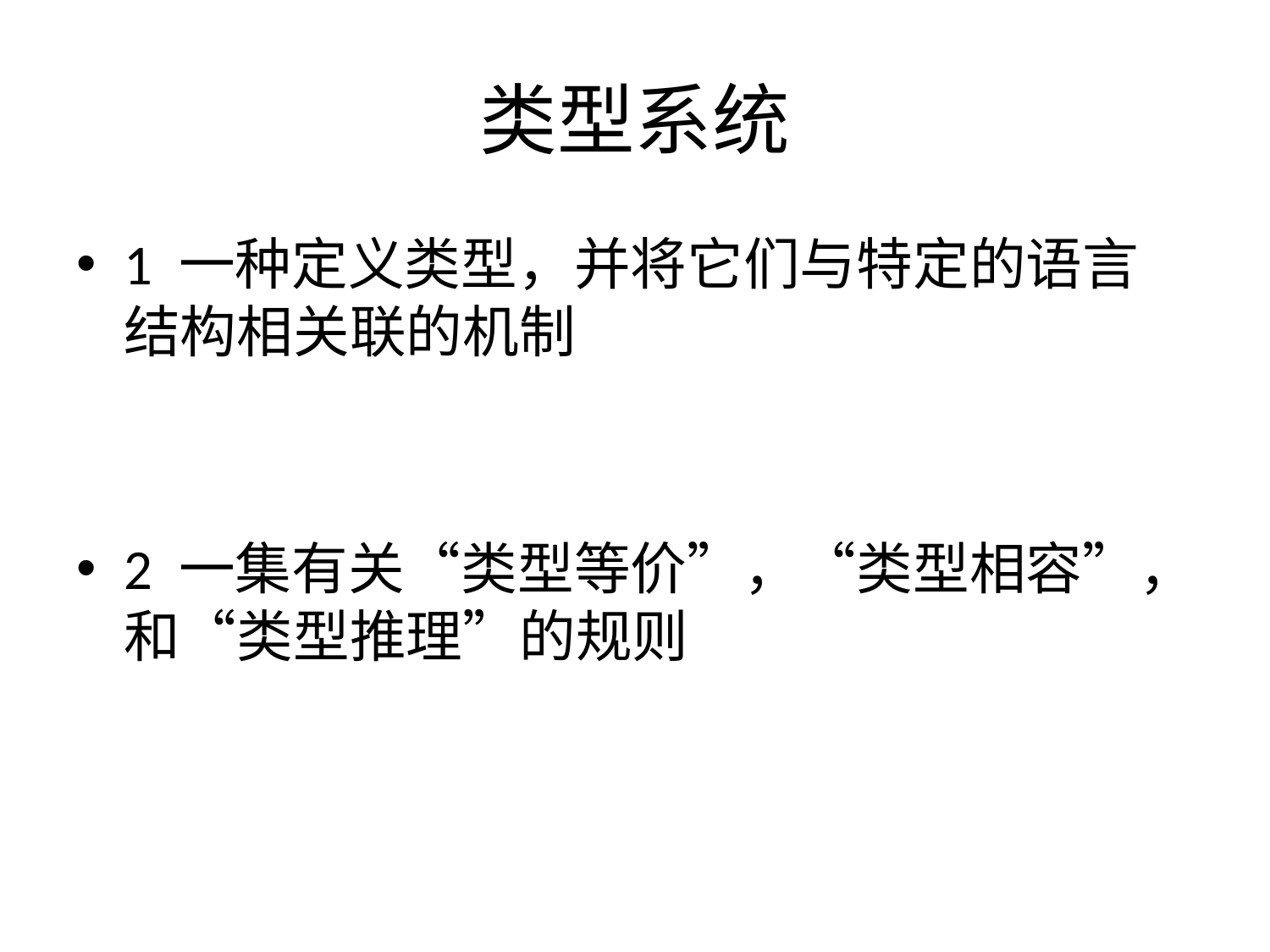

# 类型系统
1 一种定义类型，并将它们与特定的语言结构相关联的机制

2 一集有关“类型等价”，“类型相容”，和“类型推理”的规则